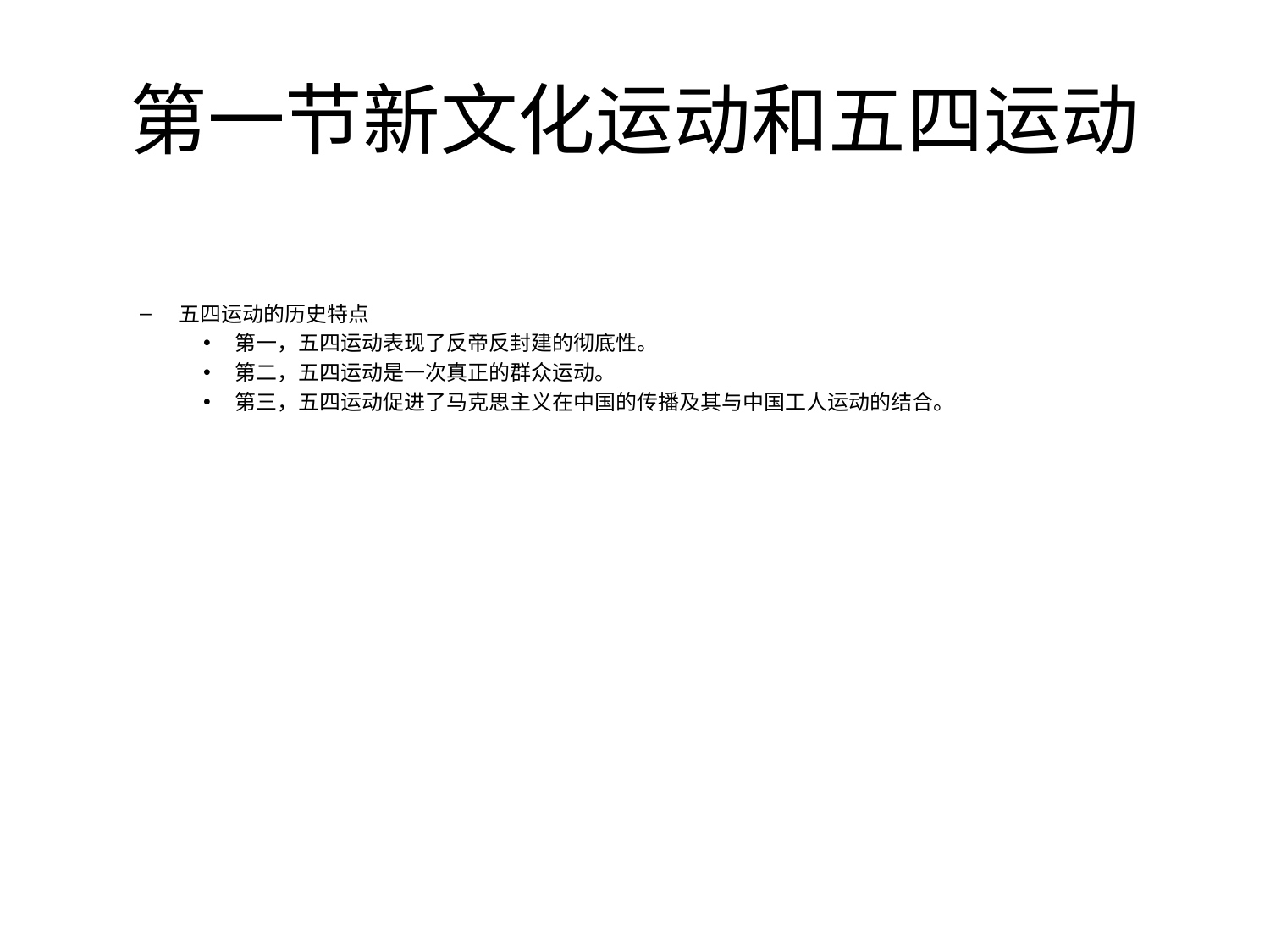

# 第一节新文化运动和五四运动

五四运动的历史特点
第一，五四运动表现了反帝反封建的彻底性。
第二，五四运动是一次真正的群众运动。
第三，五四运动促进了马克思主义在中国的传播及其与中国工人运动的结合。